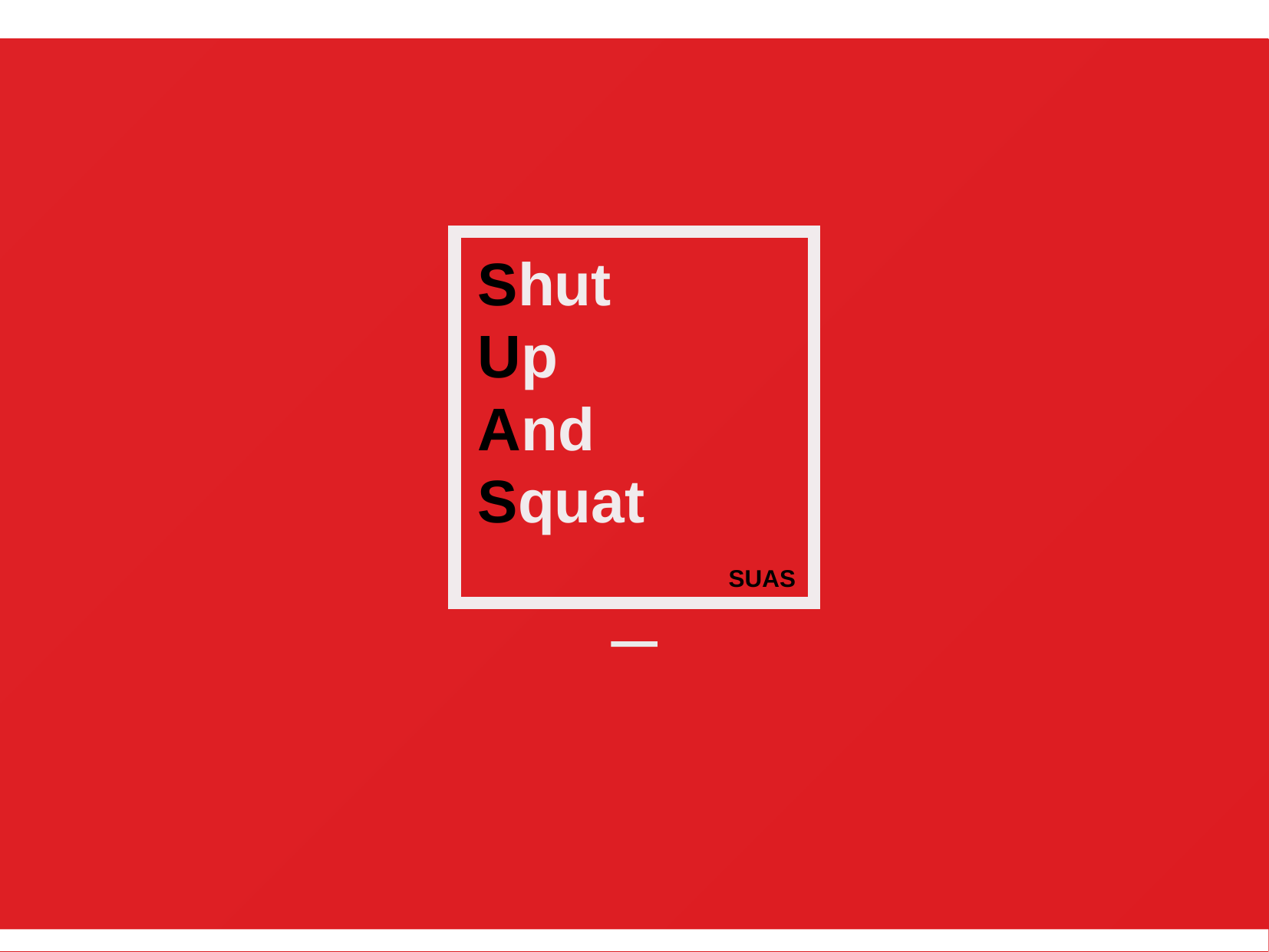

Shut
Up
And
Squat
SUAS

광운대학교 정보융합학부
2019204078 권나은